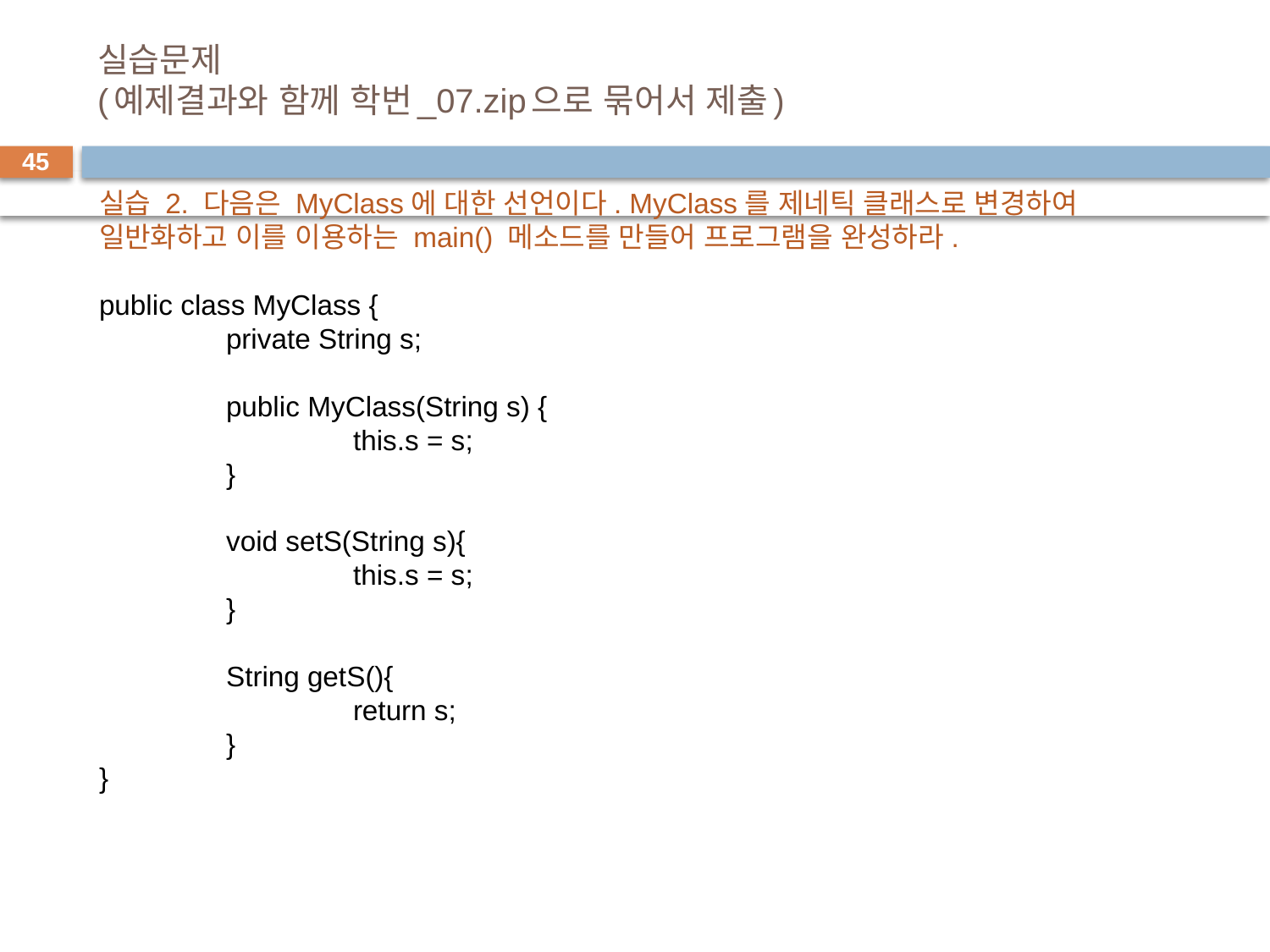

# 실습문제 (예제결과와 함께 학번_07.zip으로 묶어서 제출)
45
실습 2. 다음은 MyClass에 대한 선언이다. MyClass를 제네틱 클래스로 변경하여 일반화하고 이를 이용하는 main() 메소드를 만들어 프로그램을 완성하라.

public class MyClass {
	private String s;

	public MyClass(String s) {
		this.s = s;
	}

	void setS(String s){
		this.s = s;
	}

	String getS(){
		return s;
	}
}